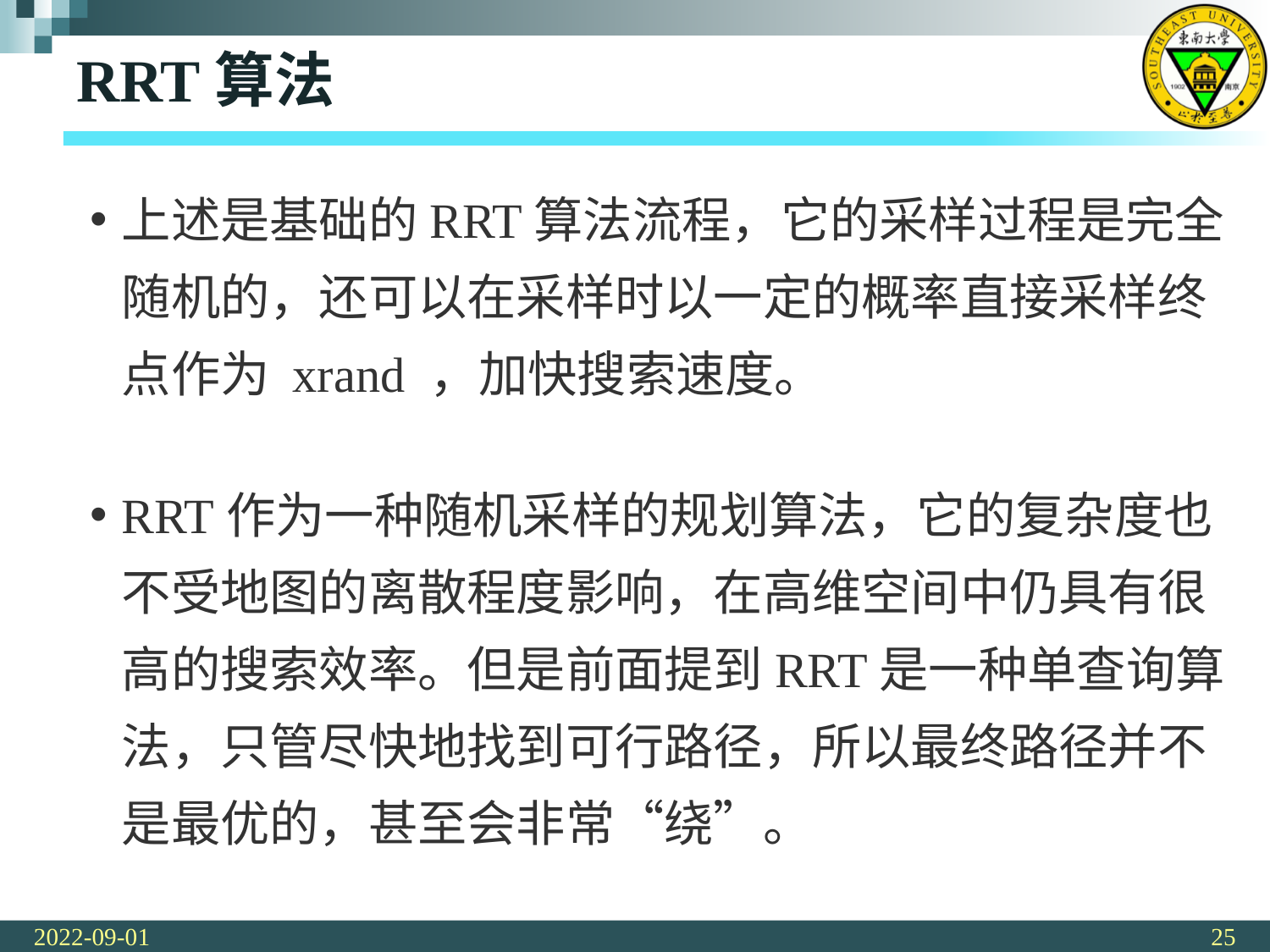

# RRT算法
上述是基础的RRT算法流程，它的采样过程是完全随机的，还可以在采样时以一定的概率直接采样终点作为 xrand ，加快搜索速度。

RRT作为一种随机采样的规划算法，它的复杂度也不受地图的离散程度影响，在高维空间中仍具有很高的搜索效率。但是前面提到RRT是一种单查询算法，只管尽快地找到可行路径，所以最终路径并不是最优的，甚至会非常“绕”。
2022-09-01
25